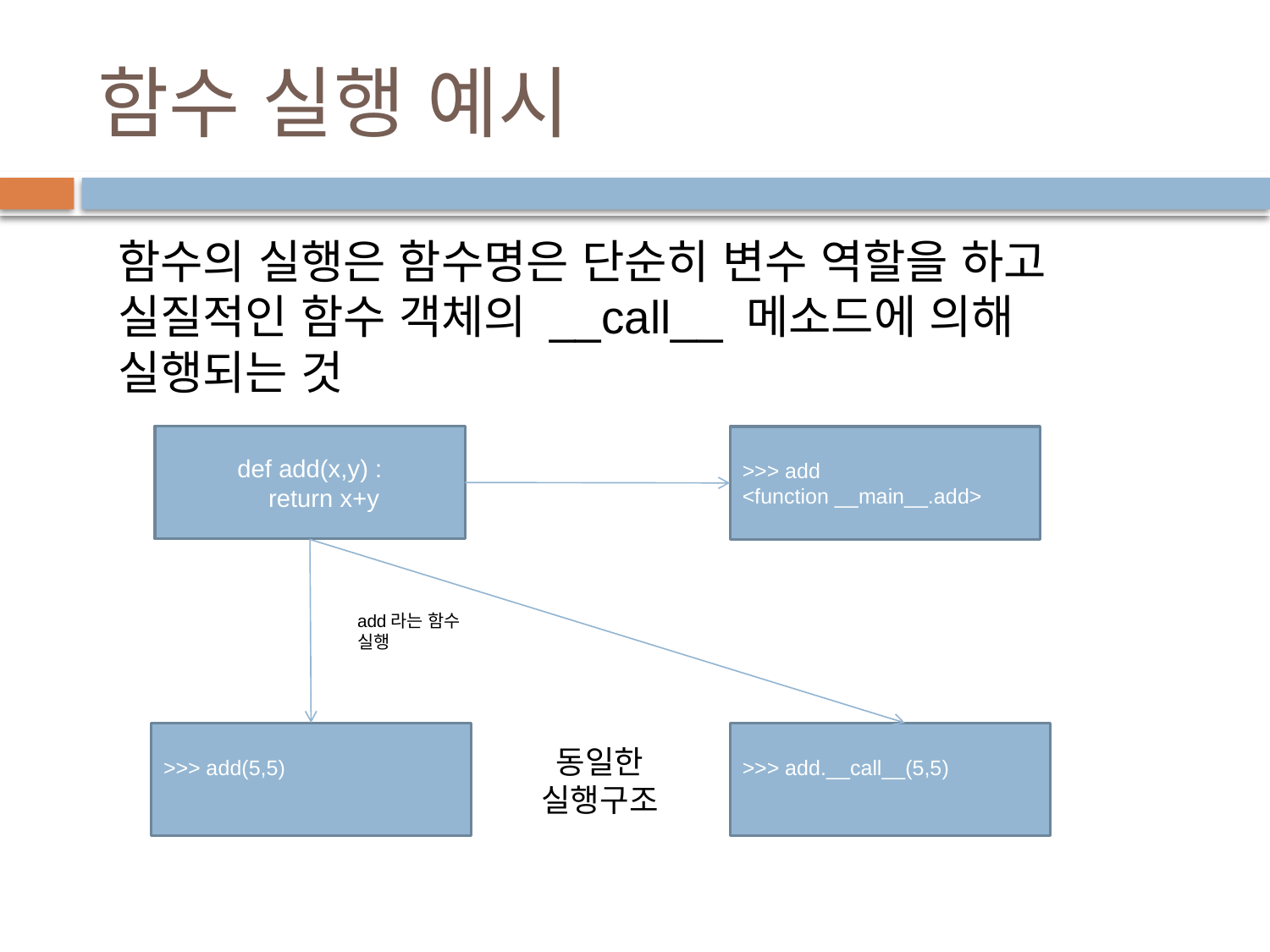

# 함수 실행 예시
함수의 실행은 함수명은 단순히 변수 역할을 하고 실질적인 함수 객체의 __call__ 메소드에 의해 실행되는 것
def add(x,y) :
    return x+y
>>> add
<function __main__.add>
add라는 함수
실행
>>> add(5,5)

>>> add.__call__(5,5)

동일한 실행구조